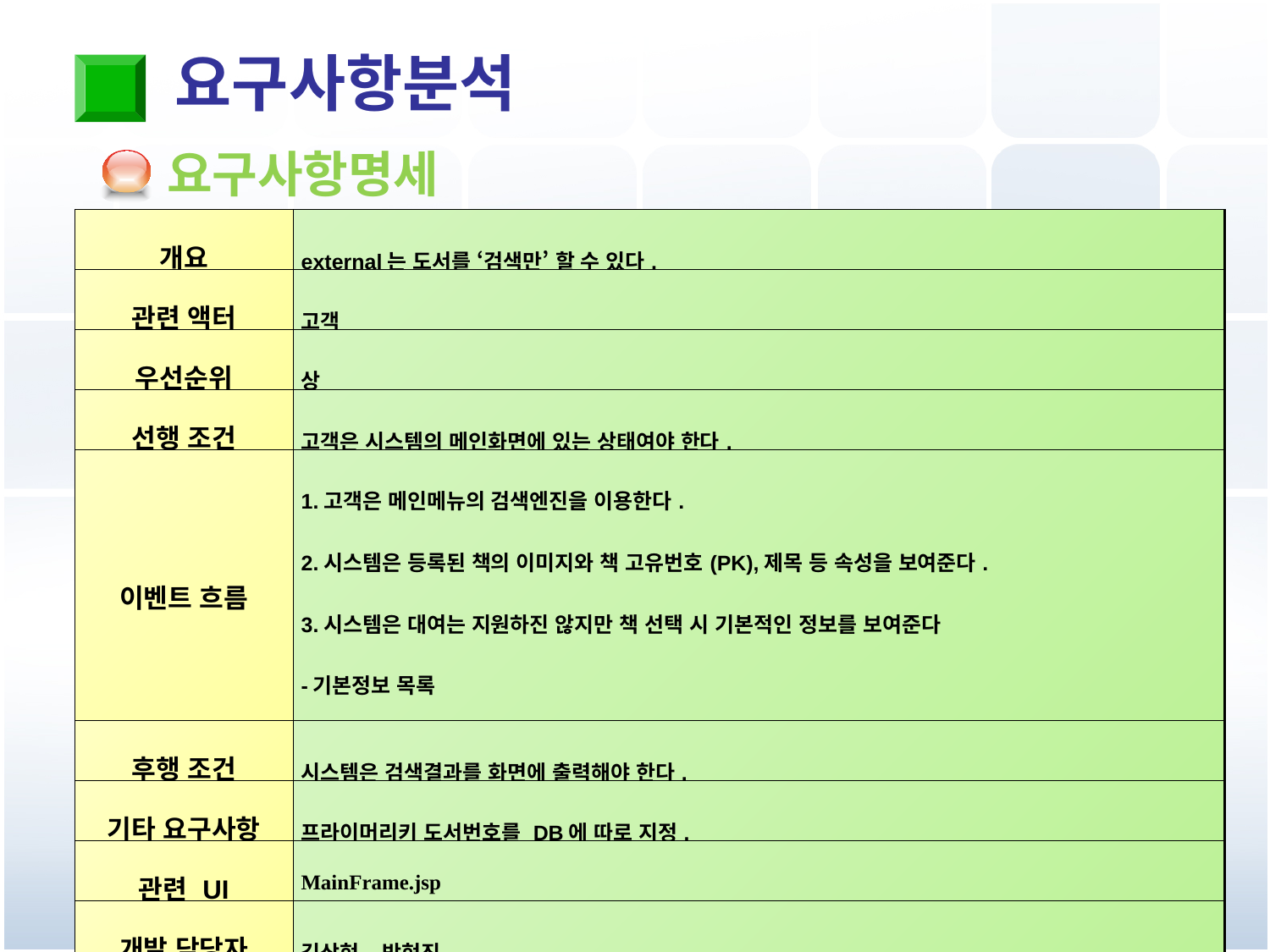

요구사항분석

요구사항명세

| 개요 | external는 도서를 ‘검색만’ 할 수 있다. |
| --- | --- |
| 관련 액터 | 고객 |
| 우선순위 | 상 |
| 선행 조건 | 고객은 시스템의 메인화면에 있는 상태여야 한다. |
| 이벤트 흐름 | 1.고객은 메인메뉴의 검색엔진을 이용한다. 2.시스템은 등록된 책의 이미지와 책 고유번호(PK),제목 등 속성을 보여준다. 3.시스템은 대여는 지원하진 않지만 책 선택 시 기본적인 정보를 보여준다 -기본정보 목록 ( 책제목 / 출판사 / 저자 / 발행연도 ) |
| 후행 조건 | 시스템은 검색결과를 화면에 출력해야 한다. |
| 기타 요구사항 | 프라이머리키 도서번호를 DB에 따로 지정. |
| 관련 UI | MainFrame.jsp |
| 개발 담당자 | 김상현, 박현진 |